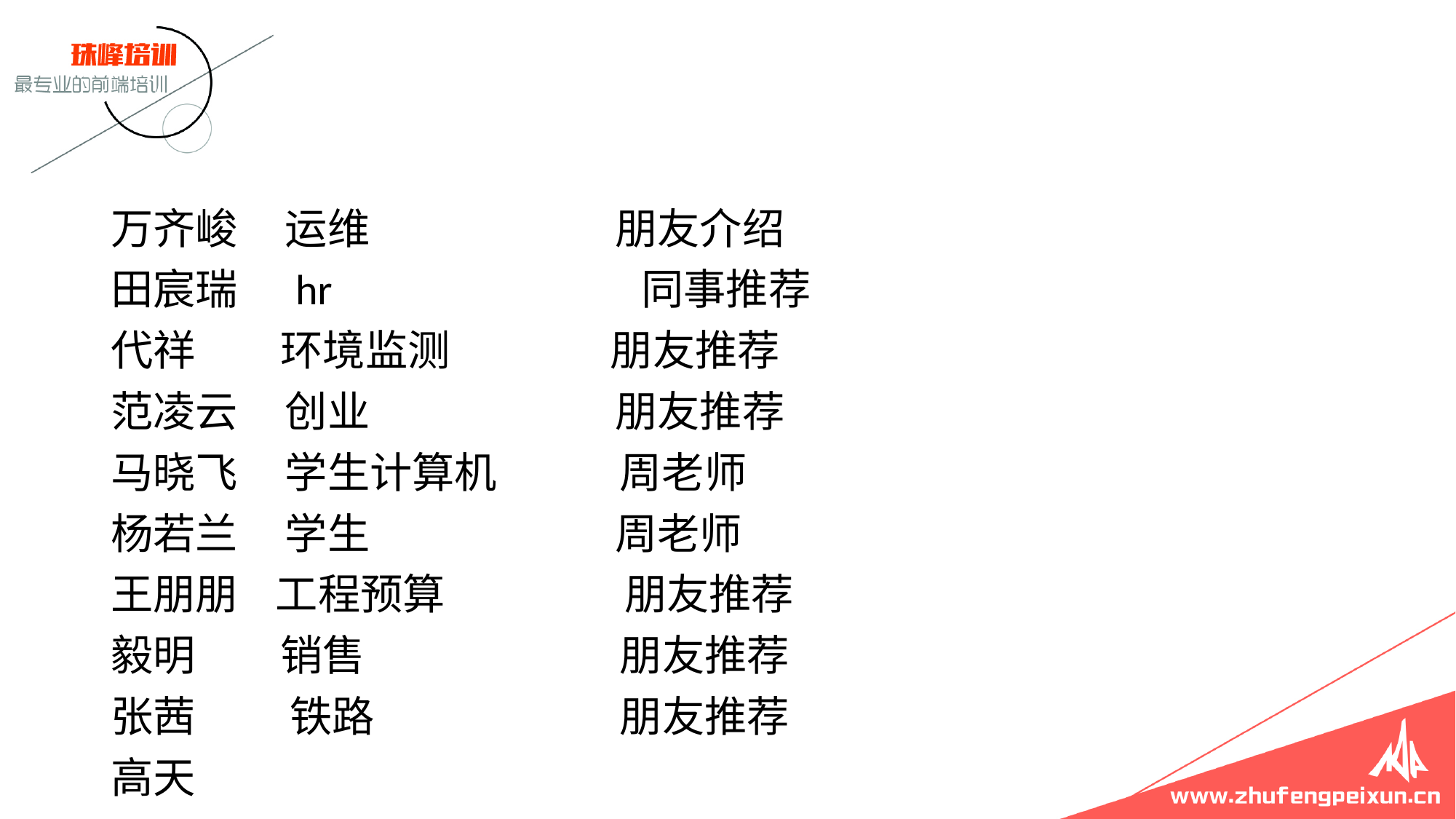

#
万齐峻     运维                          朋友介绍
田宸瑞     hr                               同事推荐
代祥         环境监测                 朋友推荐
范凌云     创业                          朋友推荐
马晓飞     学生计算机             周老师
杨若兰     学生                          周老师
王朋朋    工程预算                   朋友推荐
毅明         销售                           朋友推荐
张茜          铁路                          朋友推荐
高天